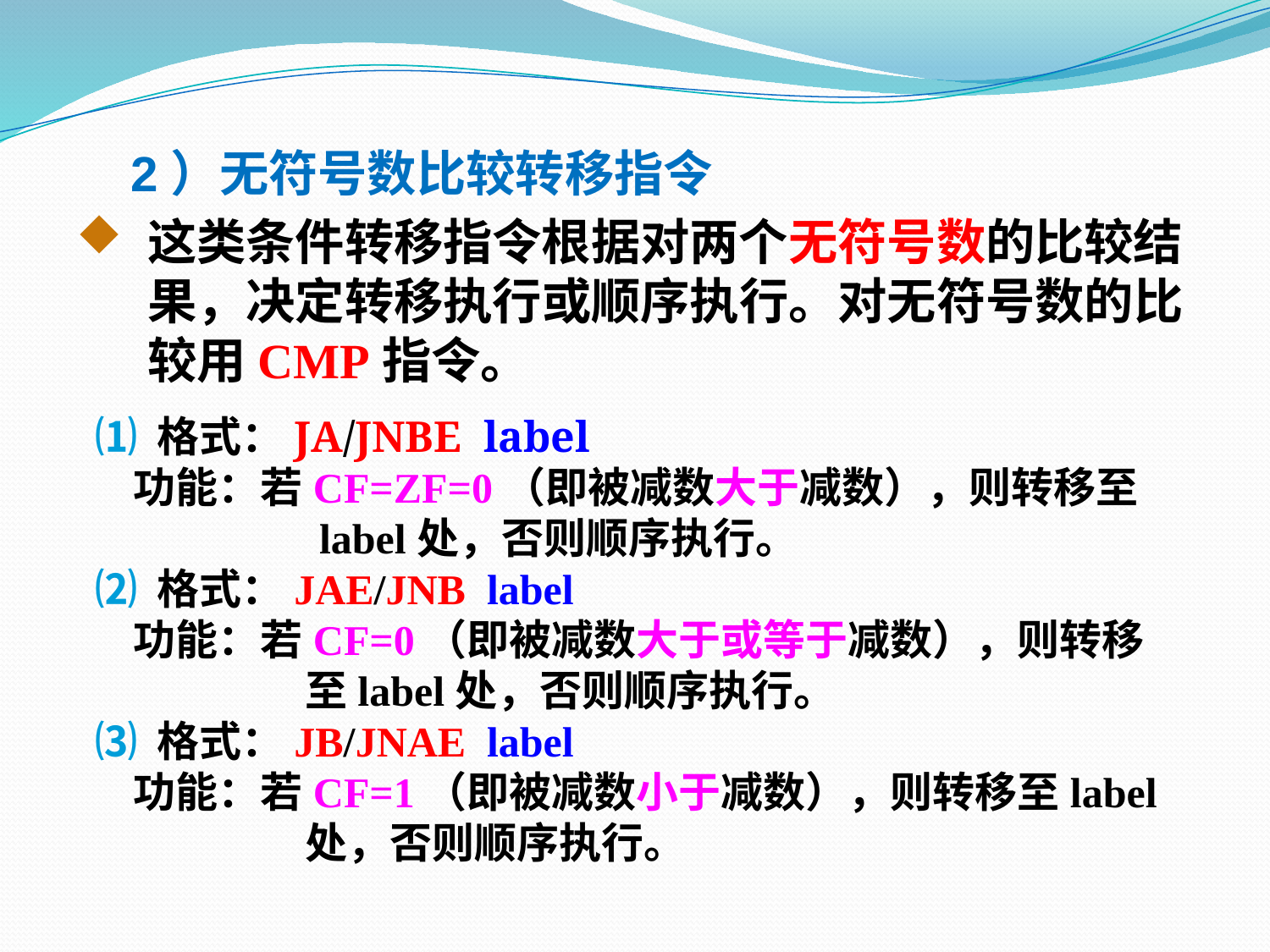

2）无符号数比较转移指令
这类条件转移指令根据对两个无符号数的比较结果，决定转移执行或顺序执行。对无符号数的比较用CMP指令。

  ⑴ 格式：JA/JNBE  label
     功能：若CF=ZF=0（即被减数大于减数），则转移至
                       label处，否则顺序执行。
  ⑵ 格式：JAE/JNB  label
     功能：若CF=0（即被减数大于或等于减数），则转移
                       至label处，否则顺序执行。
  ⑶ 格式：JB/JNAE  label
     功能：若CF=1（即被减数小于减数），则转移至label
                       处，否则顺序执行。